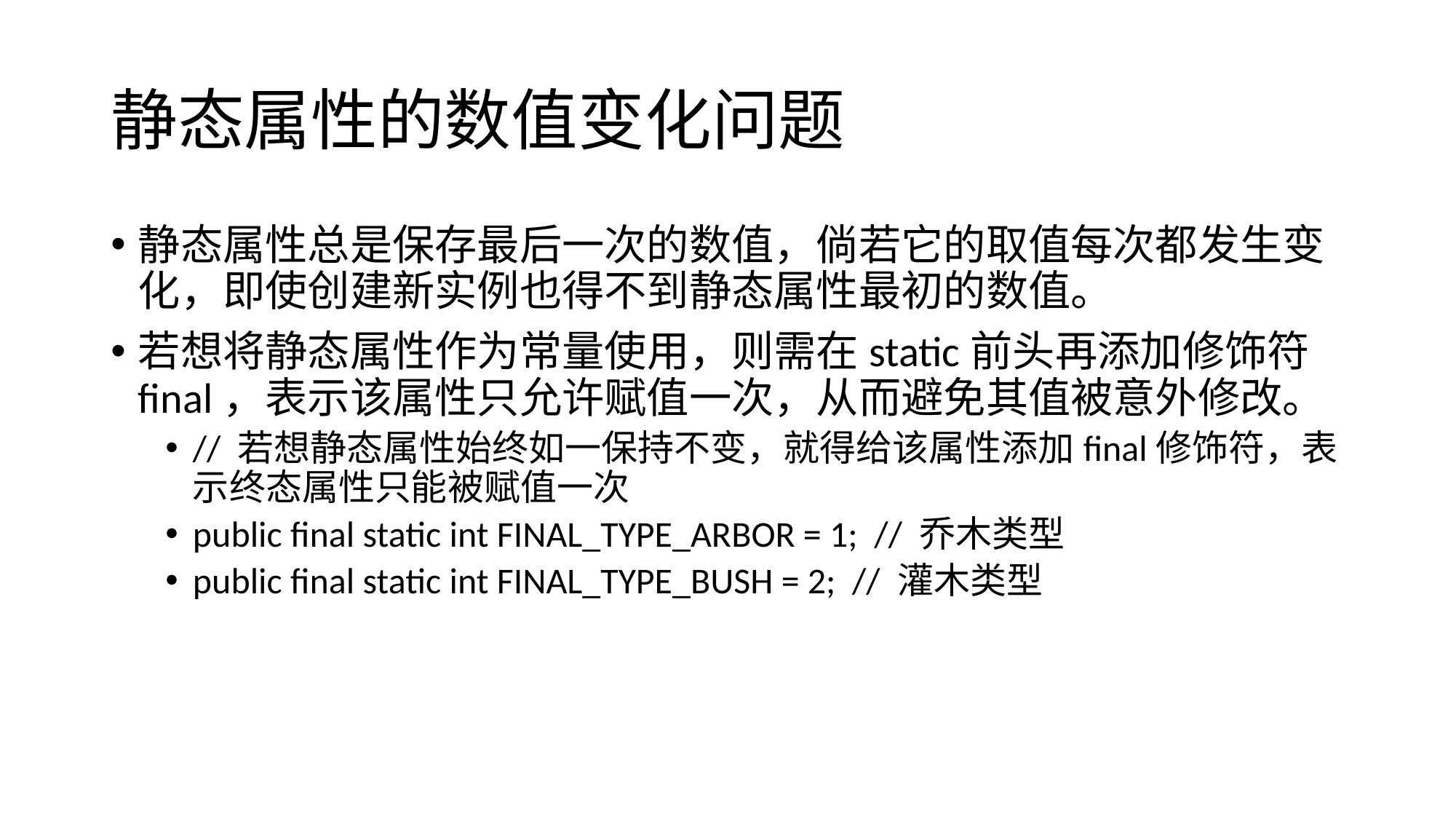

# 静态属性的数值变化问题
静态属性总是保存最后一次的数值，倘若它的取值每次都发生变化，即使创建新实例也得不到静态属性最初的数值。
若想将静态属性作为常量使用，则需在static前头再添加修饰符final，表示该属性只允许赋值一次，从而避免其值被意外修改。
// 若想静态属性始终如一保持不变，就得给该属性添加final修饰符，表示终态属性只能被赋值一次
public final static int FINAL_TYPE_ARBOR = 1;  // 乔木类型
public final static int FINAL_TYPE_BUSH = 2;  // 灌木类型